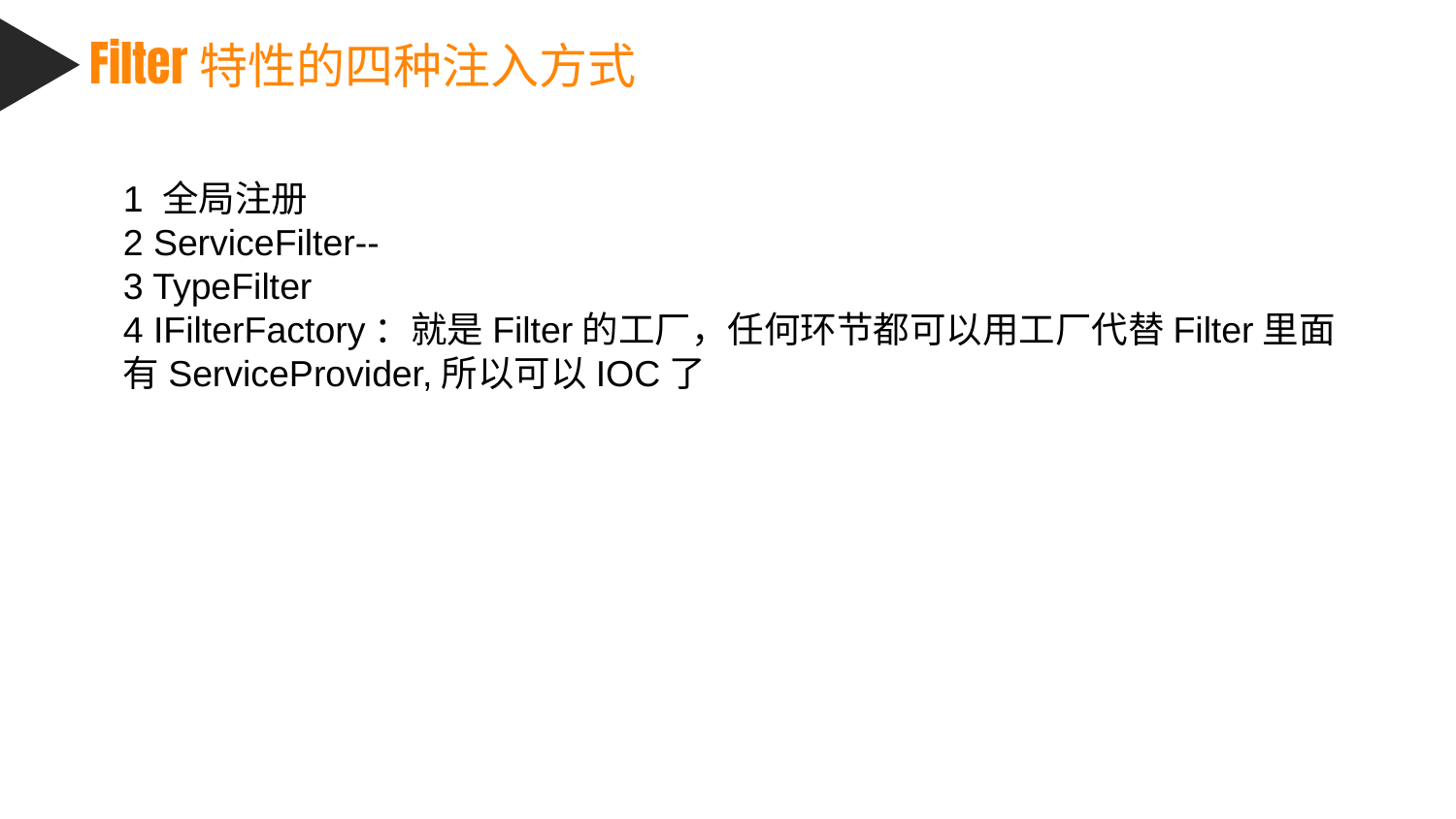

Filter特性的四种注入方式
1 全局注册
2 ServiceFilter--
3 TypeFilter
4 IFilterFactory：就是Filter的工厂，任何环节都可以用工厂代替Filter里面有ServiceProvider,所以可以IOC了